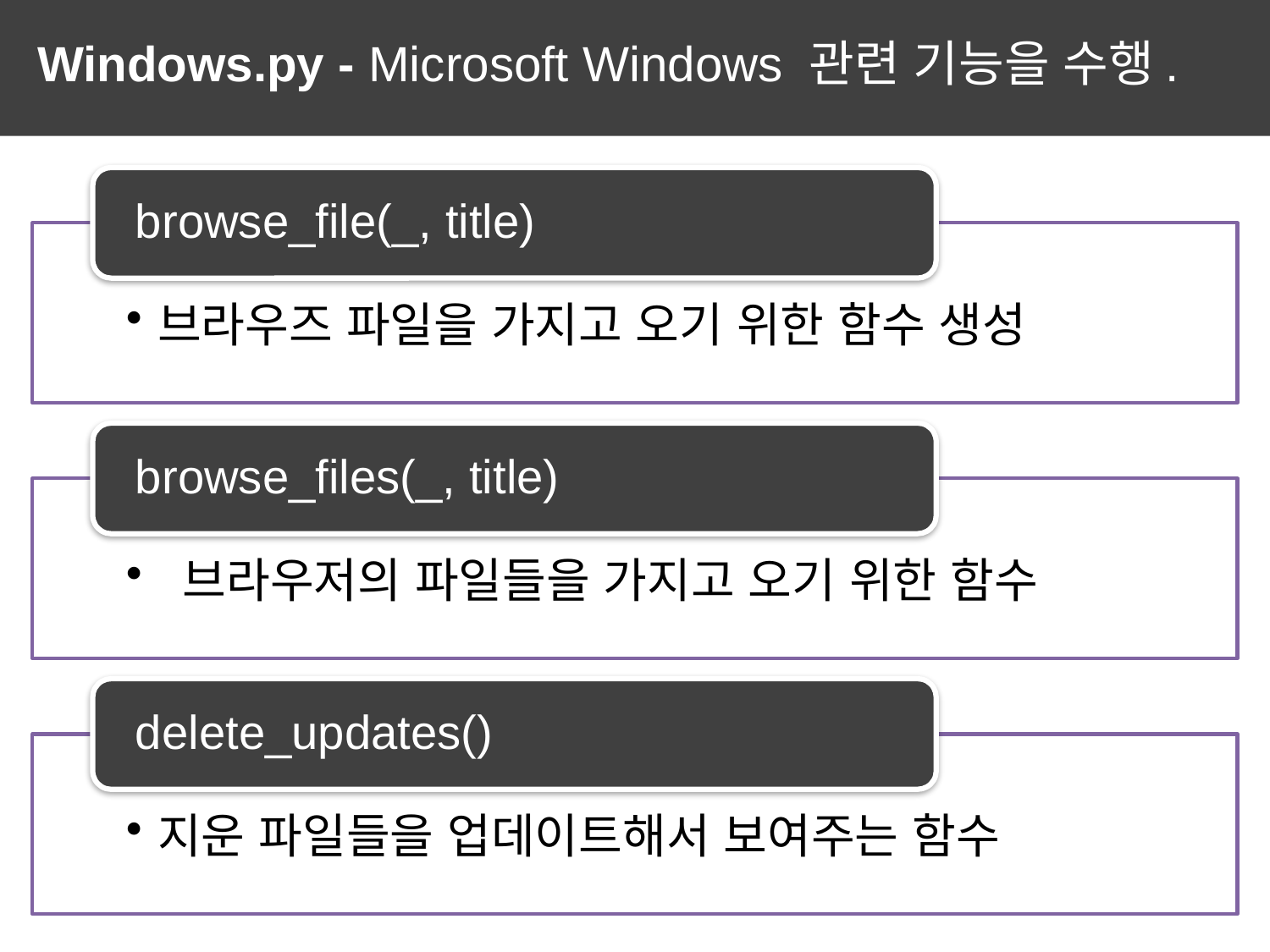

Windows.py - Microsoft Windows 관련 기능을 수행.
브라우즈 파일을 가지고 오기 위한 함수 생성
browse_file(_, title)
 브라우저의 파일들을 가지고 오기 위한 함수
browse_files(_, title)
지운 파일들을 업데이트해서 보여주는 함수
delete_updates()